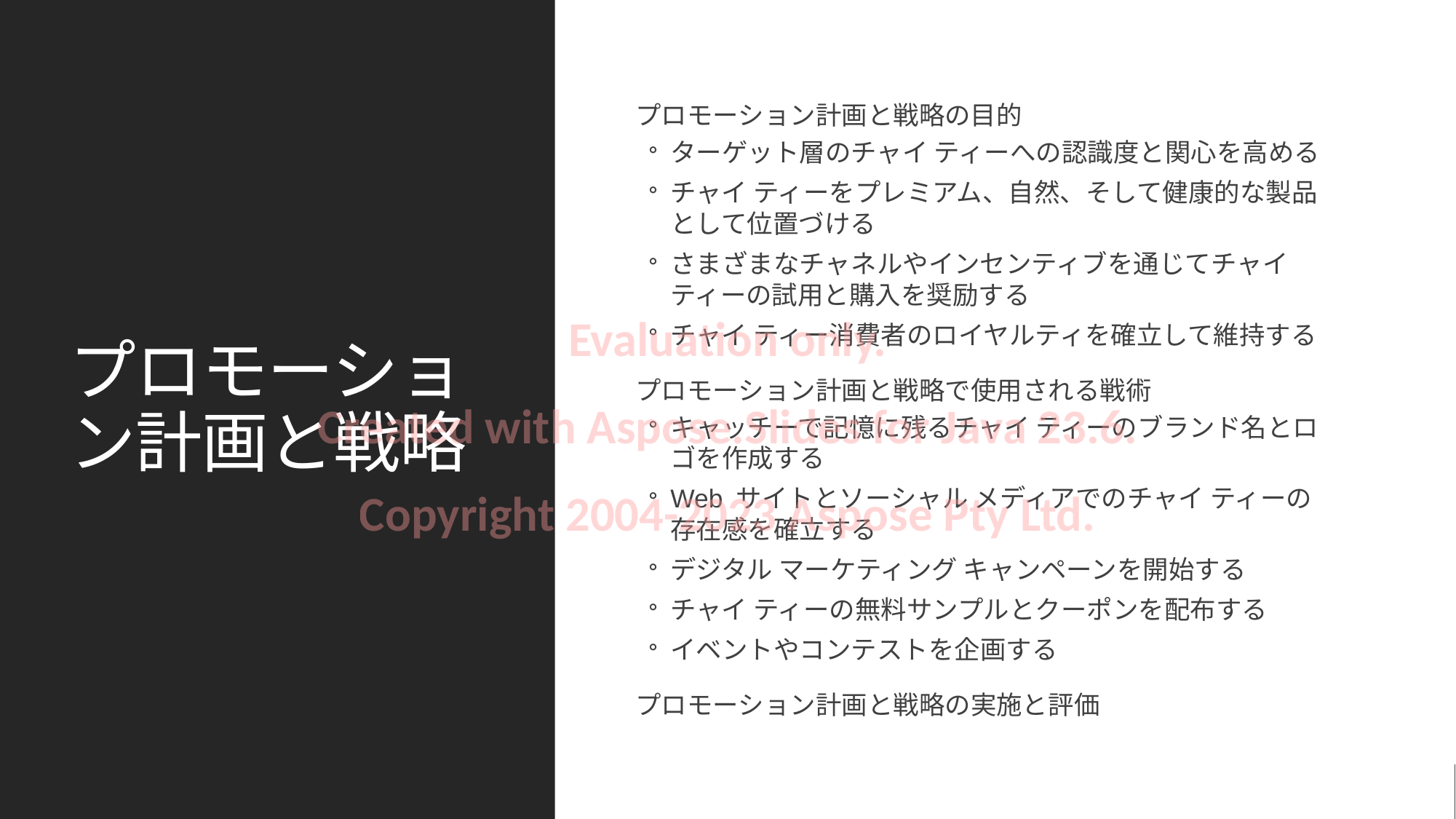

# プロモーション計画と戦略
プロモーション計画と戦略の目的
ターゲット層のチャイ ティーへの認識度と関心を高める
チャイ ティーをプレミアム、自然、そして健康的な製品として位置づける
さまざまなチャネルやインセンティブを通じてチャイ ティーの試用と購入を奨励する
チャイ ティー消費者のロイヤルティを確立して維持する
プロモーション計画と戦略で使用される戦術
キャッチーで記憶に残るチャイ ティーのブランド名とロゴを作成する
Web サイトとソーシャル メディアでのチャイ ティーの存在感を確立する
デジタル マーケティング キャンペーンを開始する
チャイ ティーの無料サンプルとクーポンを配布する
イベントやコンテストを企画する
プロモーション計画と戦略の実施と評価
Evaluation only.
Created with Aspose.Slides for Java 23.6.
Copyright 2004-2023 Aspose Pty Ltd.